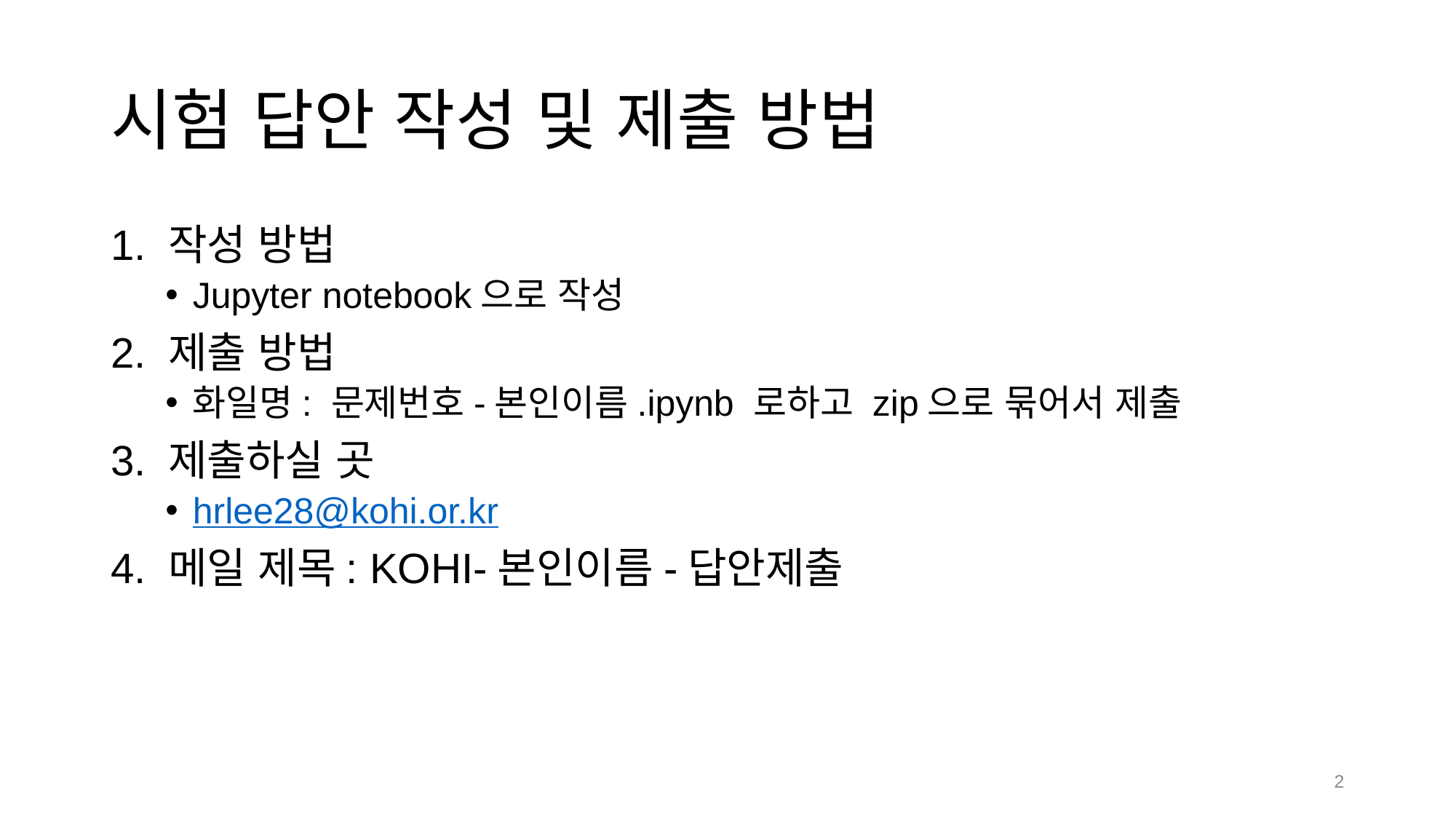

# 시험 답안 작성 및 제출 방법
1. 작성 방법
Jupyter notebook으로 작성
2. 제출 방법
화일명: 문제번호-본인이름.ipynb 로하고 zip으로 묶어서 제출
3. 제출하실 곳
hrlee28@kohi.or.kr
4. 메일 제목: KOHI-본인이름-답안제출
2